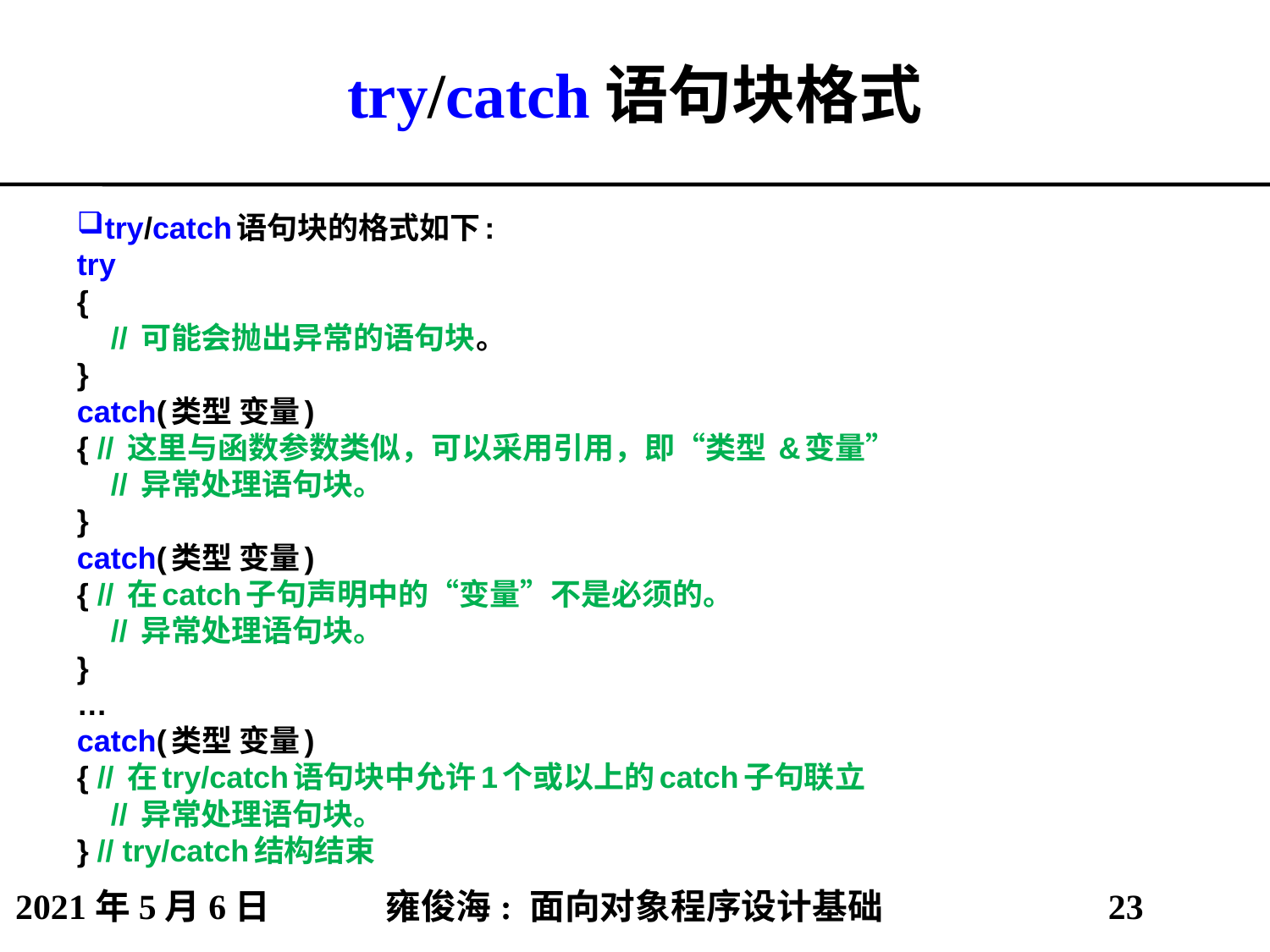

# try/catch语句块格式

try/catch语句块的格式如下:
try
{
    // 可能会抛出异常的语句块。
}
catch(类型 变量)
{ // 这里与函数参数类似，可以采用引用，即“类型 &变量”
    // 异常处理语句块。
}
catch(类型 变量)
{ // 在catch子句声明中的“变量”不是必须的。
    // 异常处理语句块。
}
…
catch(类型 变量)
{ // 在try/catch语句块中允许1个或以上的catch子句联立
    // 异常处理语句块。
} // try/catch结构结束

2021年5月6日
雍俊海: 面向对象程序设计基础
23